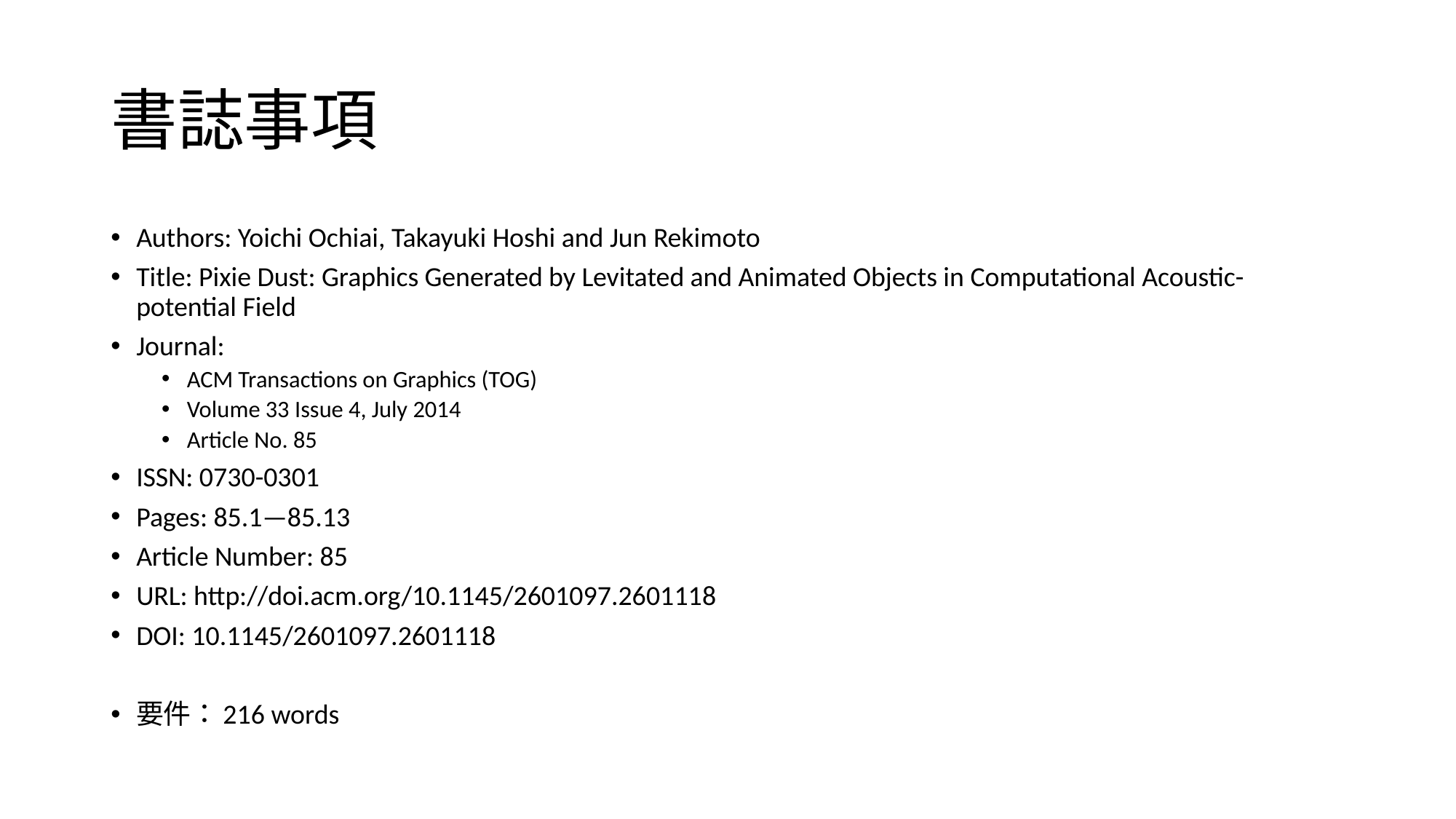

# 書誌事項
Authors: Yoichi Ochiai, Takayuki Hoshi and Jun Rekimoto
Title: Pixie Dust: Graphics Generated by Levitated and Animated Objects in Computational Acoustic-potential Field
Journal:
ACM Transactions on Graphics (TOG)
Volume 33 Issue 4, July 2014
Article No. 85
ISSN: 0730-0301
Pages: 85.1—85.13
Article Number: 85
URL: http://doi.acm.org/10.1145/2601097.2601118
DOI: 10.1145/2601097.2601118

要件：216 words